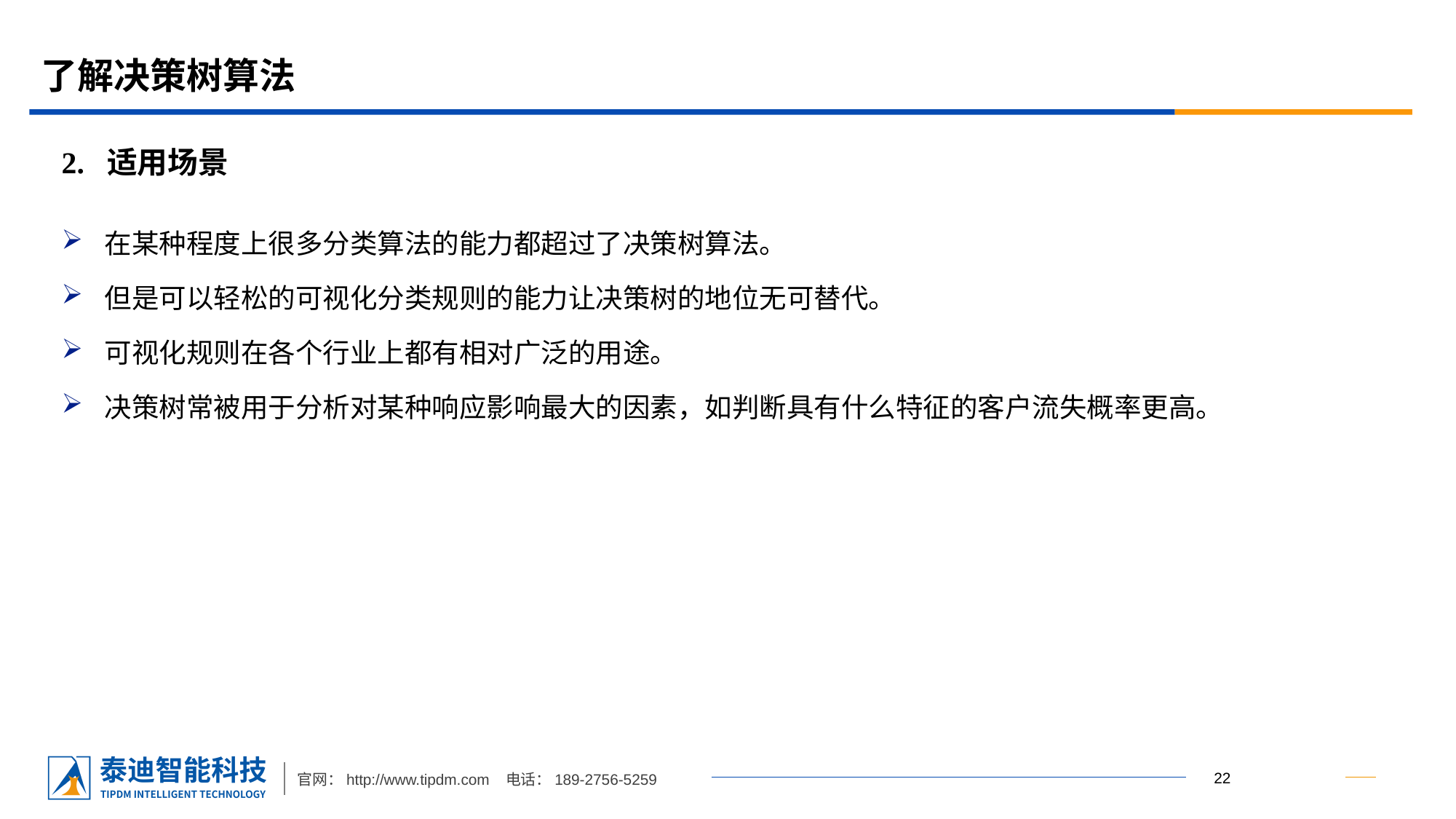

# 了解决策树算法
2.  适用场景
在某种程度上很多分类算法的能力都超过了决策树算法。
但是可以轻松的可视化分类规则的能力让决策树的地位无可替代。
可视化规则在各个行业上都有相对广泛的用途。
决策树常被用于分析对某种响应影响最大的因素，如判断具有什么特征的客户流失概率更高。